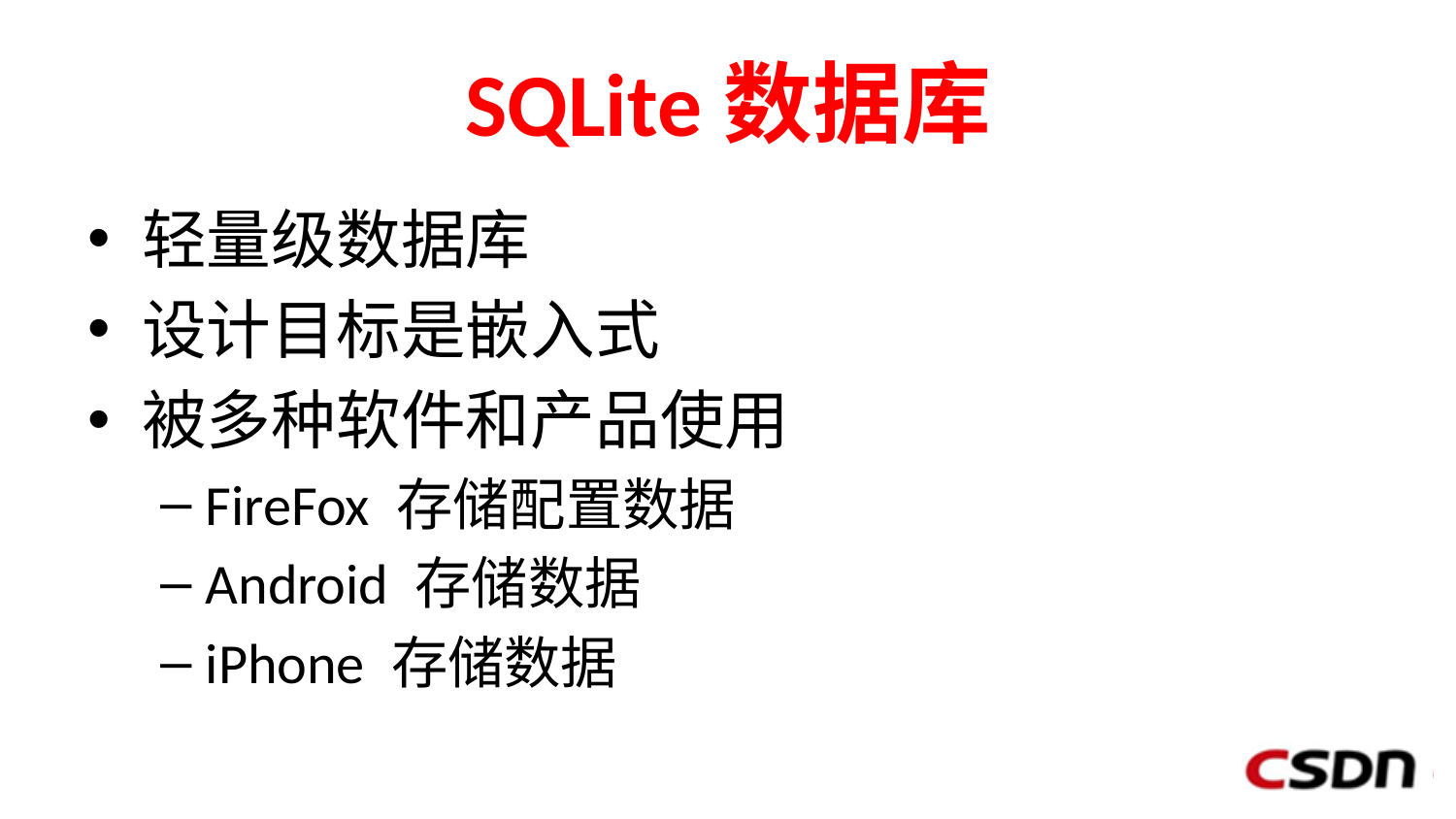

# SQLite数据库
轻量级数据库
设计目标是嵌入式
被多种软件和产品使用
FireFox 存储配置数据
Android 存储数据
iPhone 存储数据